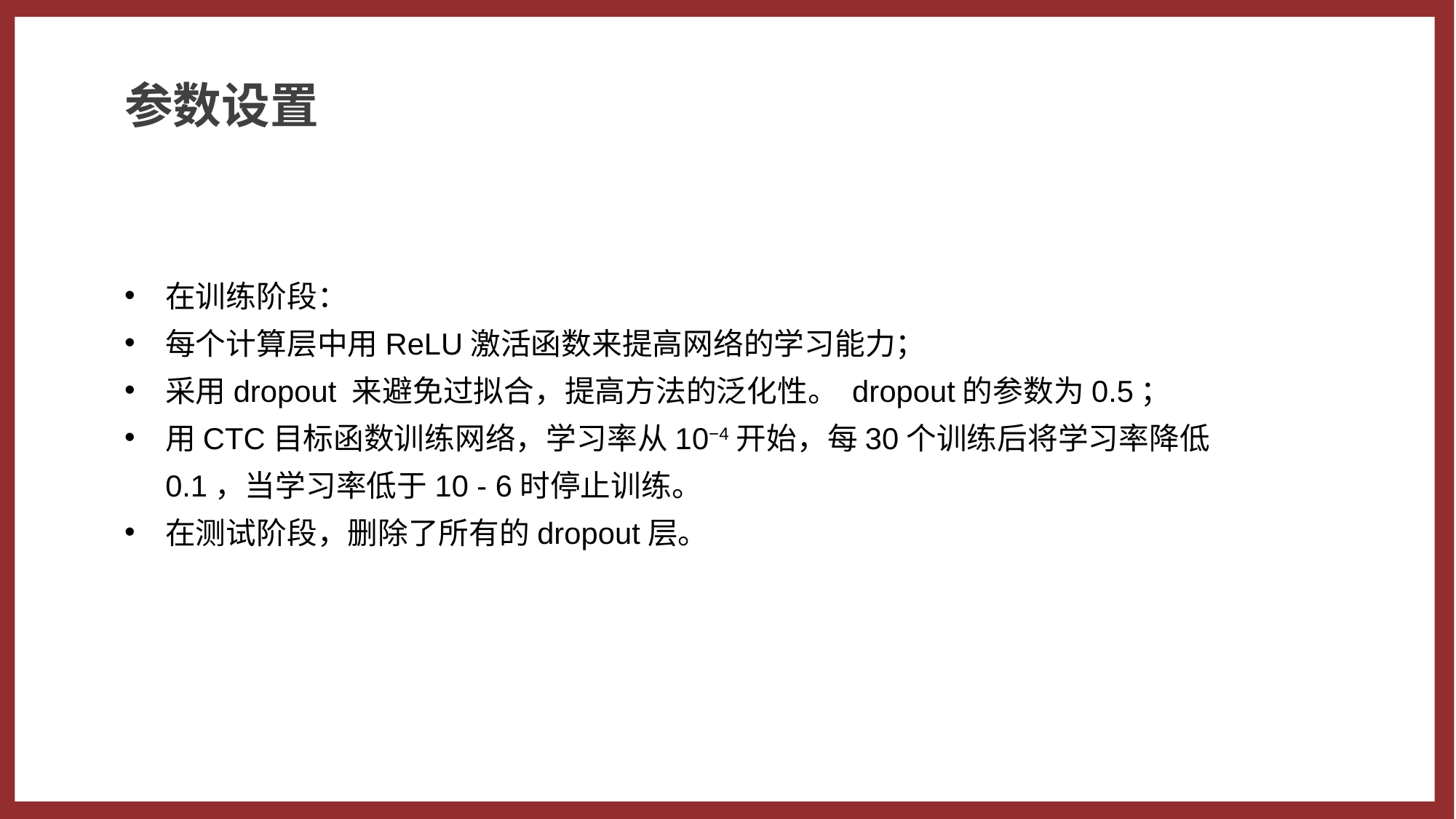

参数设置
在训练阶段：
每个计算层中用ReLU激活函数来提高网络的学习能力；
采用dropout 来避免过拟合，提高方法的泛化性。 dropout的参数为0.5；
用CTC目标函数训练网络，学习率从10−4开始，每30个训练后将学习率降低0.1，当学习率低于10 - 6时停止训练。
在测试阶段，删除了所有的dropout层。